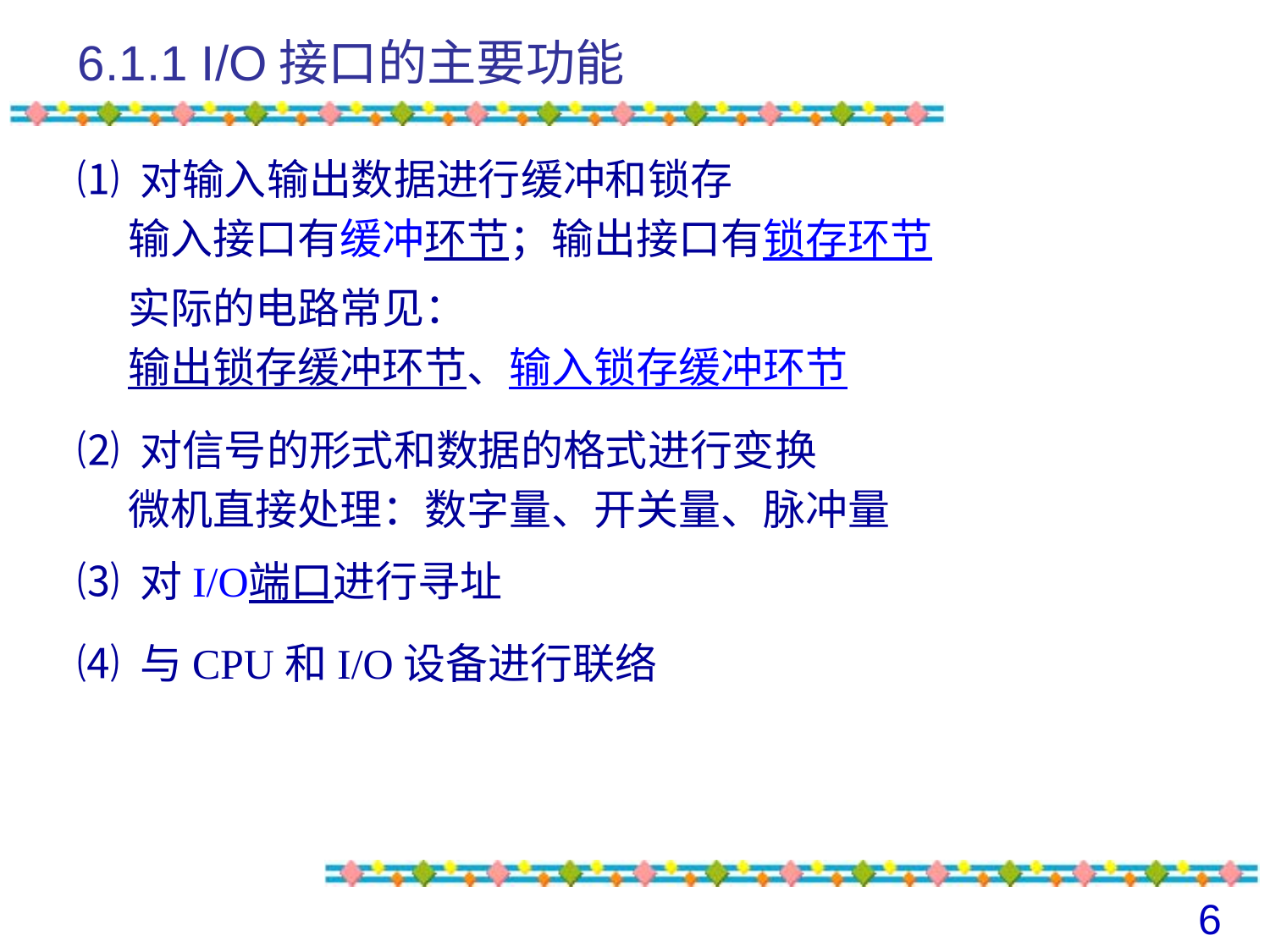

# 6.1.1 I/O接口的主要功能
⑴ 对输入输出数据进行缓冲和锁存
输入接口有缓冲环节；输出接口有锁存环节
实际的电路常见：
输出锁存缓冲环节、输入锁存缓冲环节
⑵ 对信号的形式和数据的格式进行变换
微机直接处理：数字量、开关量、脉冲量
⑶ 对I/O端口进行寻址
⑷ 与CPU和I/O设备进行联络